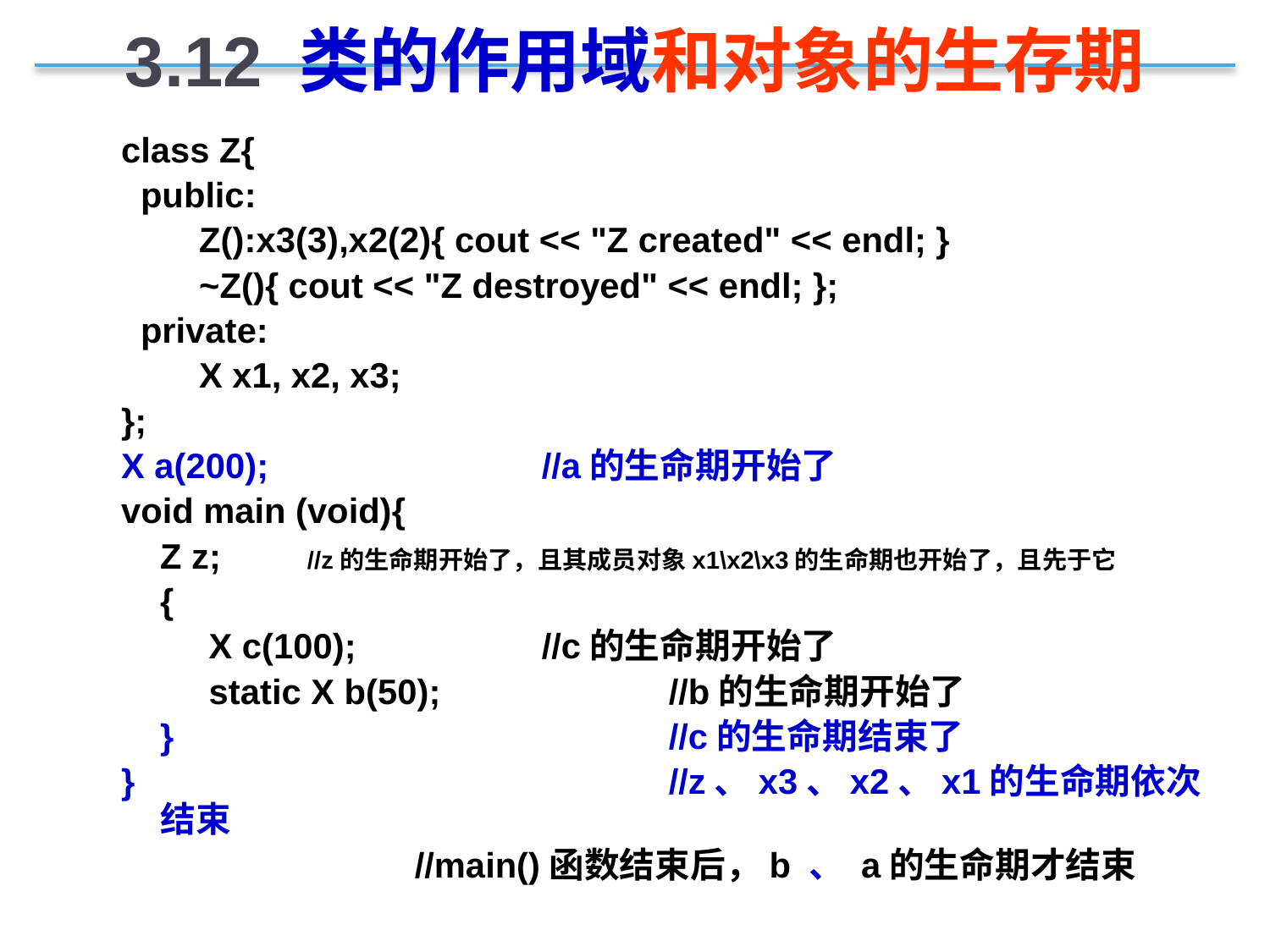

3.12 类的作用域和对象的生存期
class Z{
  public:
        Z():x3(3),x2(2){ cout << "Z created" << endl; }
        ~Z(){ cout << "Z destroyed" << endl; };
  private:
        X x1, x2, x3;
};
X a(200);			//a的生命期开始了
void main (void){
    Z z;	  //z的生命期开始了，且其成员对象x1\x2\x3的生命期也开始了，且先于它
    {
         X c(100);		//c的生命期开始了
         static X b(50);		//b的生命期开始了
    }				//c的生命期结束了
} 					//z、x3、x2、x1的生命期依次结束
                     	//main()函数结束后，b 、 a的生命期才结束